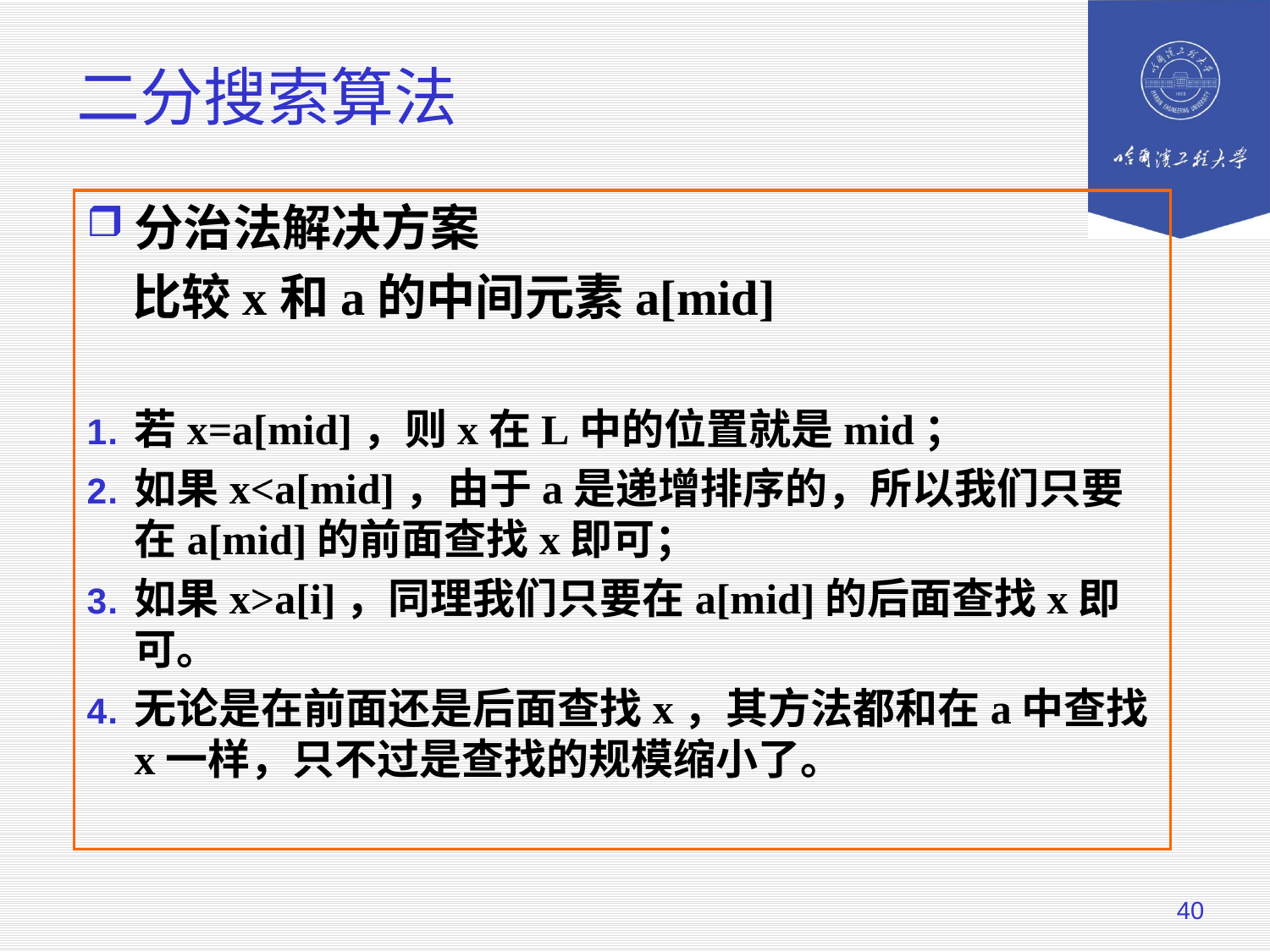

# 二分搜索算法
分治法解决方案
   比较x和a的中间元素a[mid]

若x=a[mid]，则x在L中的位置就是mid；
如果x<a[mid]，由于a是递增排序的，所以我们只要在a[mid]的前面查找x即可；
如果x>a[i]，同理我们只要在a[mid]的后面查找x即可。
无论是在前面还是后面查找x，其方法都和在a中查找x一样，只不过是查找的规模缩小了。

40